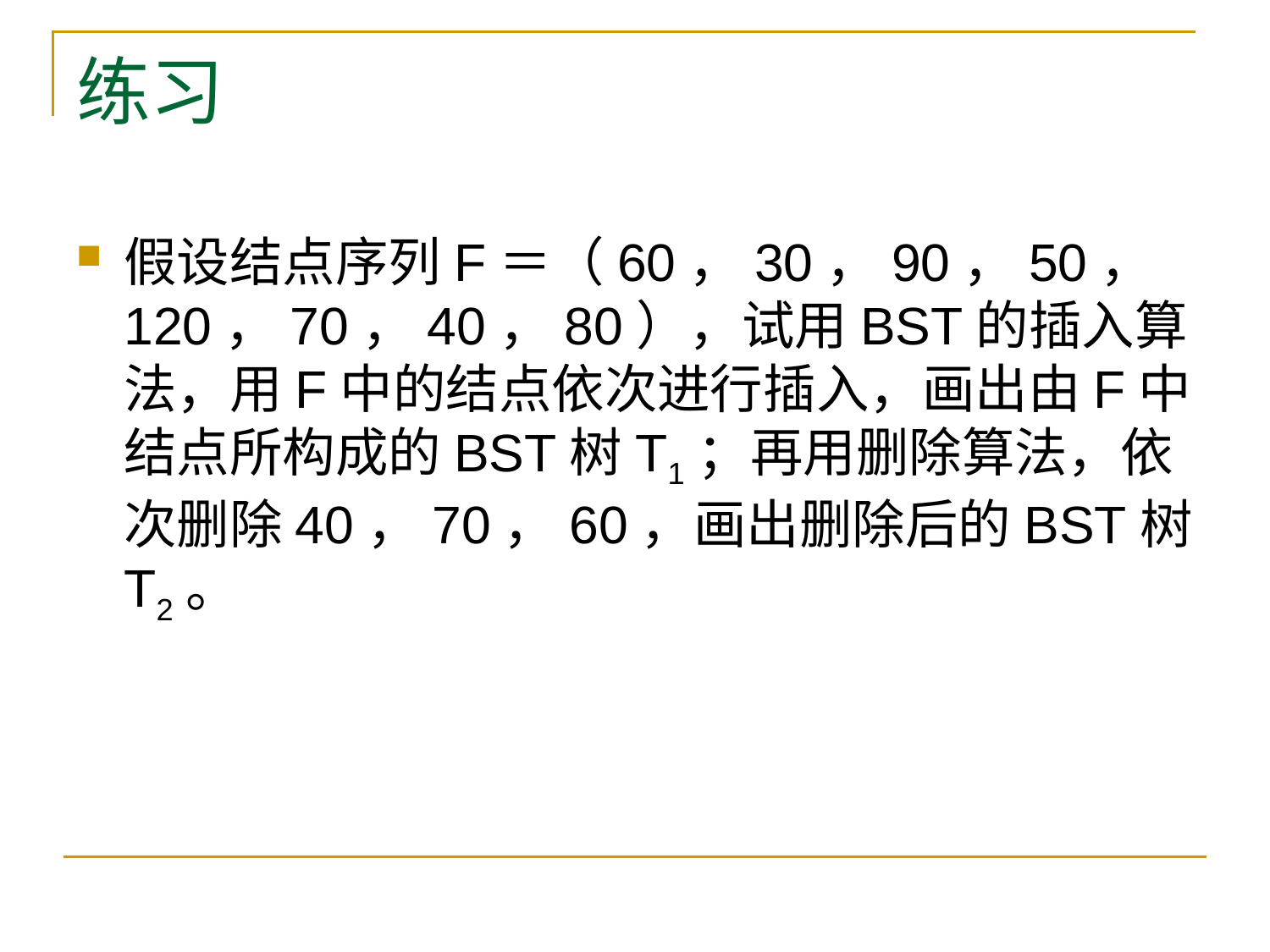

# 练习
假设结点序列F＝（60，30，90，50，120，70，40，80），试用BST的插入算法，用F中的结点依次进行插入，画出由F中结点所构成的BST树T1；再用删除算法，依次删除40，70，60，画出删除后的BST树T2。